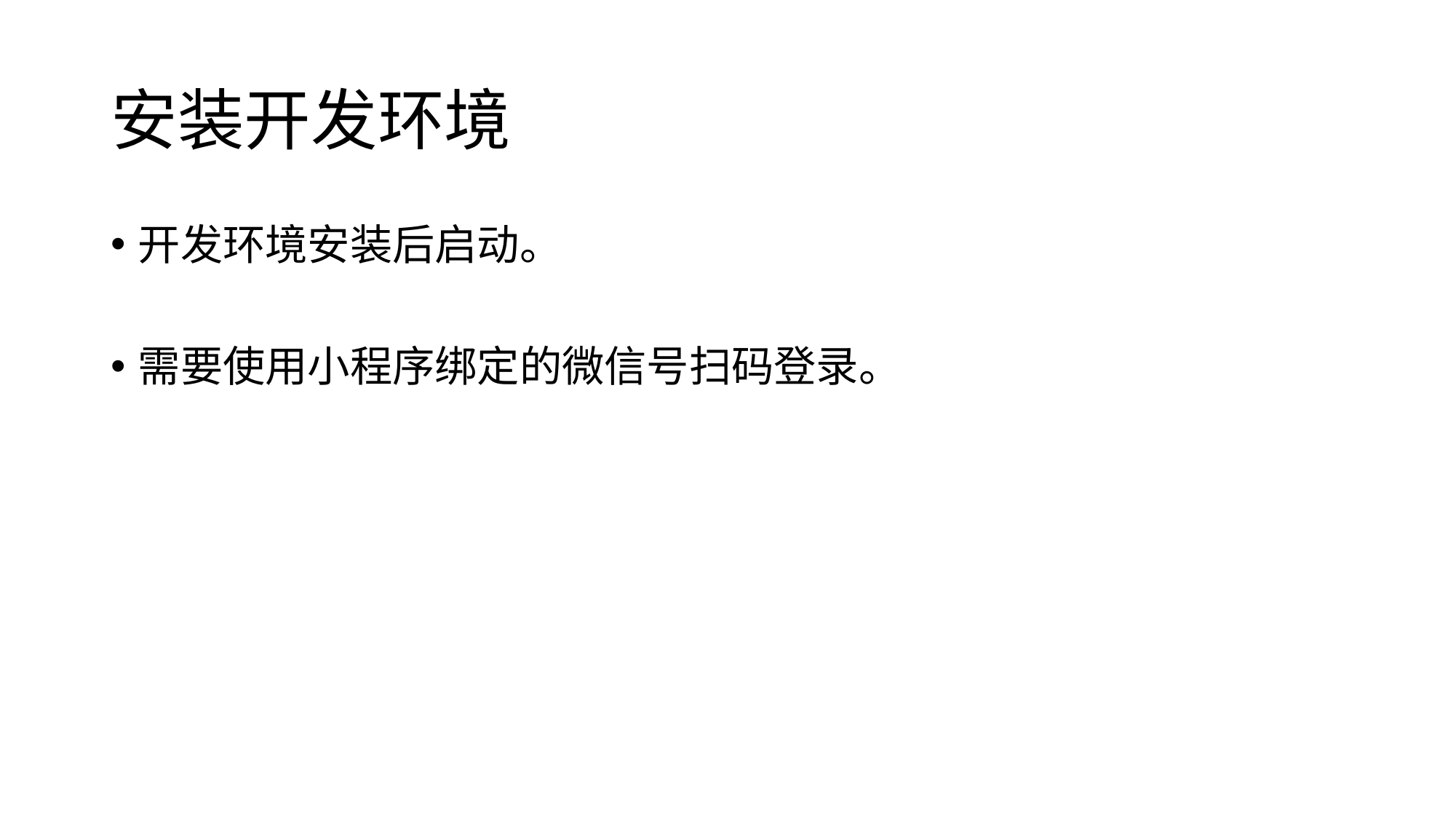

# 安装开发环境
开发环境安装后启动。

需要使用小程序绑定的微信号扫码登录。